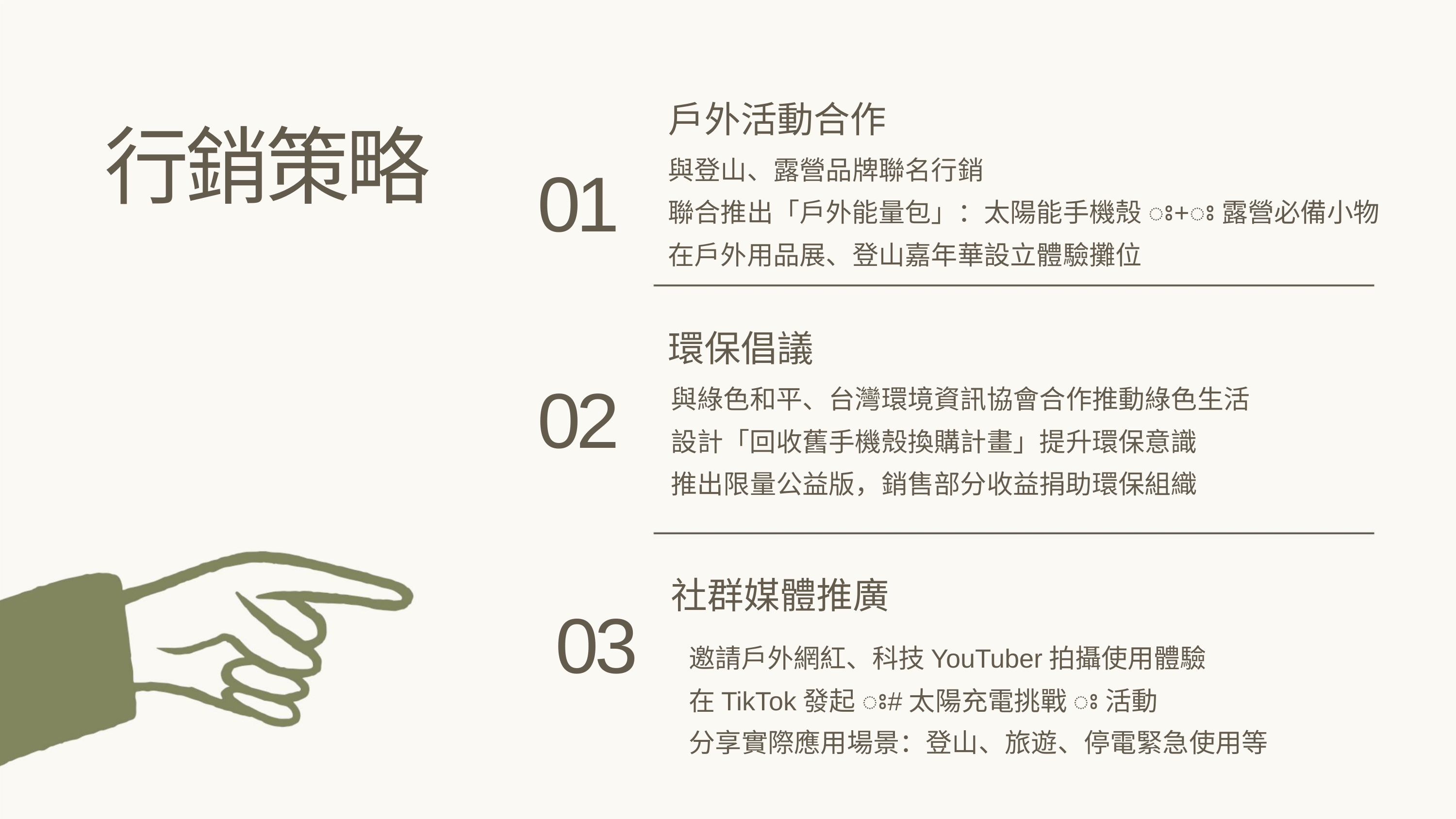

戶外活動合作
行銷策略
01
02
03
與登山、露營品牌聯名行銷
聯合推出「戶外能量包」：太陽能手機殼ꢁ+ꢁ露營必備小物
在戶外用品展、登山嘉年華設立體驗攤位
環保倡議
與綠色和平、台灣環境資訊協會合作推動綠色生活
設計「回收舊手機殼換購計畫」提升環保意識
推出限量公益版，銷售部分收益捐助環保組織
社群媒體推廣
邀請戶外網紅、科技YouTuber拍攝使用體驗
在TikTok發起ꢁ#太陽充電挑戰ꢁ活動
分享實際應用場景：登山、旅遊、停電緊急使用等